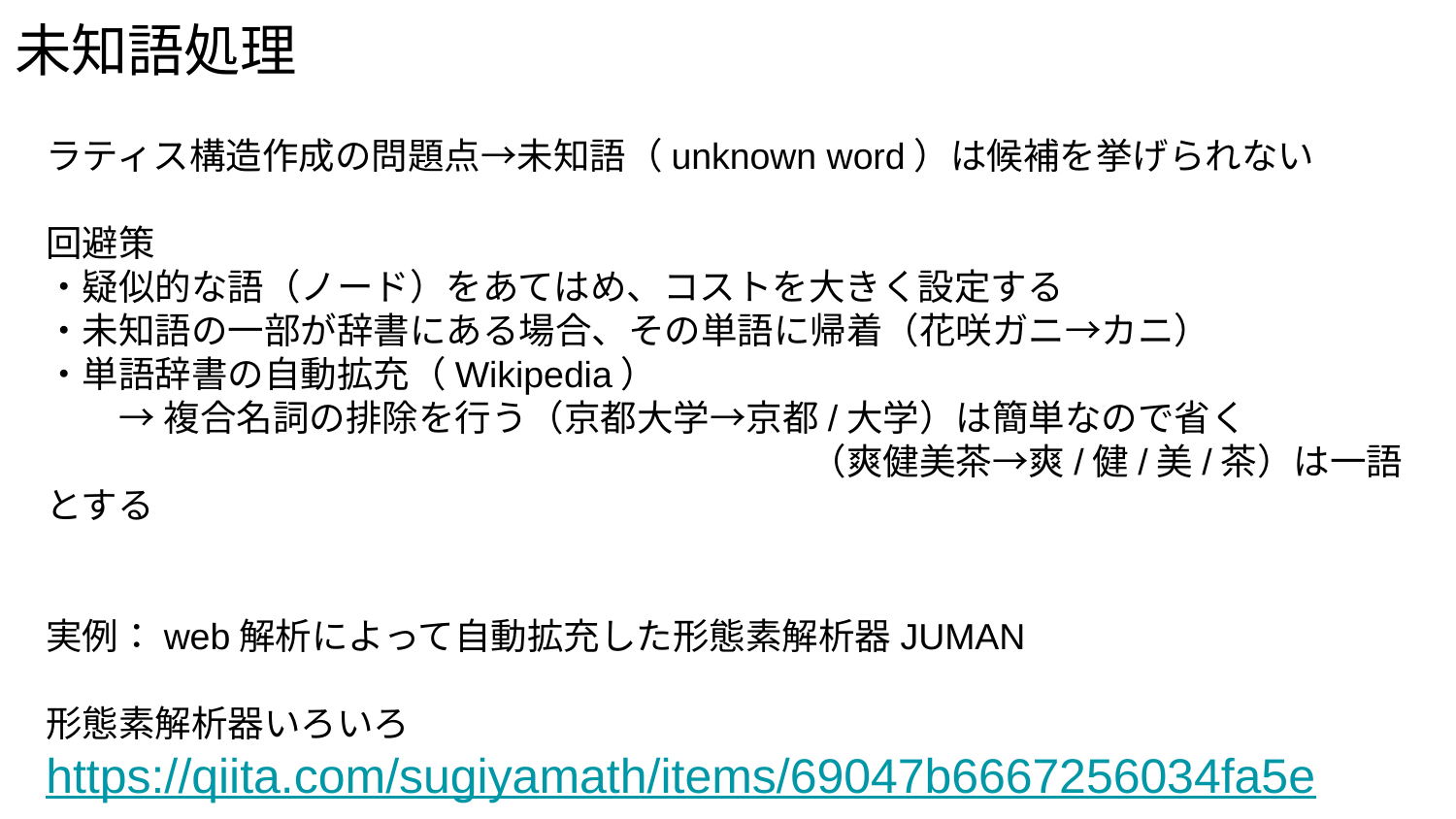

# 未知語処理
ラティス構造作成の問題点→未知語（unknown word）は候補を挙げられない

回避策
・疑似的な語（ノード）をあてはめ、コストを大きく設定する
・未知語の一部が辞書にある場合、その単語に帰着（花咲ガニ→カニ）
・単語辞書の自動拡充（Wikipedia）
→複合名詞の排除を行う（京都大学→京都/大学）は簡単なので省く
					　（爽健美茶→爽/健/美/茶）は一語とする

実例：web解析によって自動拡充した形態素解析器JUMAN

形態素解析器いろいろ
https://qiita.com/sugiyamath/items/69047b6667256034fa5e